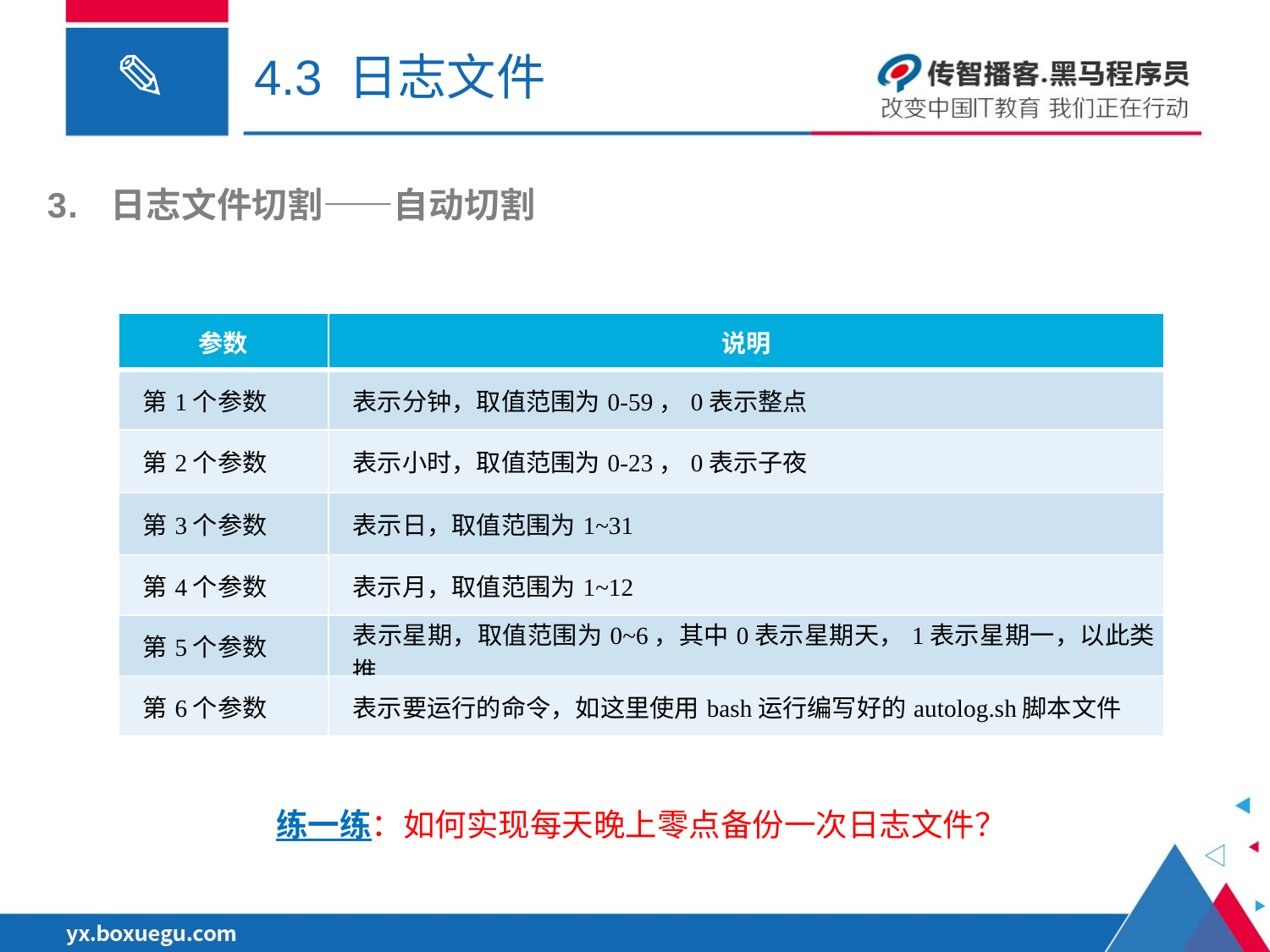

# 4.3 日志文件
日志文件切割——自动切割
| 参数 | 说明 |
| --- | --- |
| 第1个参数 | 表示分钟，取值范围为0-59，0表示整点 |
| 第2个参数 | 表示小时，取值范围为0-23，0表示子夜 |
| 第3个参数 | 表示日，取值范围为1~31 |
| 第4个参数 | 表示月，取值范围为1~12 |
| 第5个参数 | 表示星期，取值范围为0~6，其中0表示星期天，1表示星期一，以此类推 |
| 第6个参数 | 表示要运行的命令，如这里使用bash运行编写好的autolog.sh脚本文件 |
练一练：如何实现每天晚上零点备份一次日志文件？